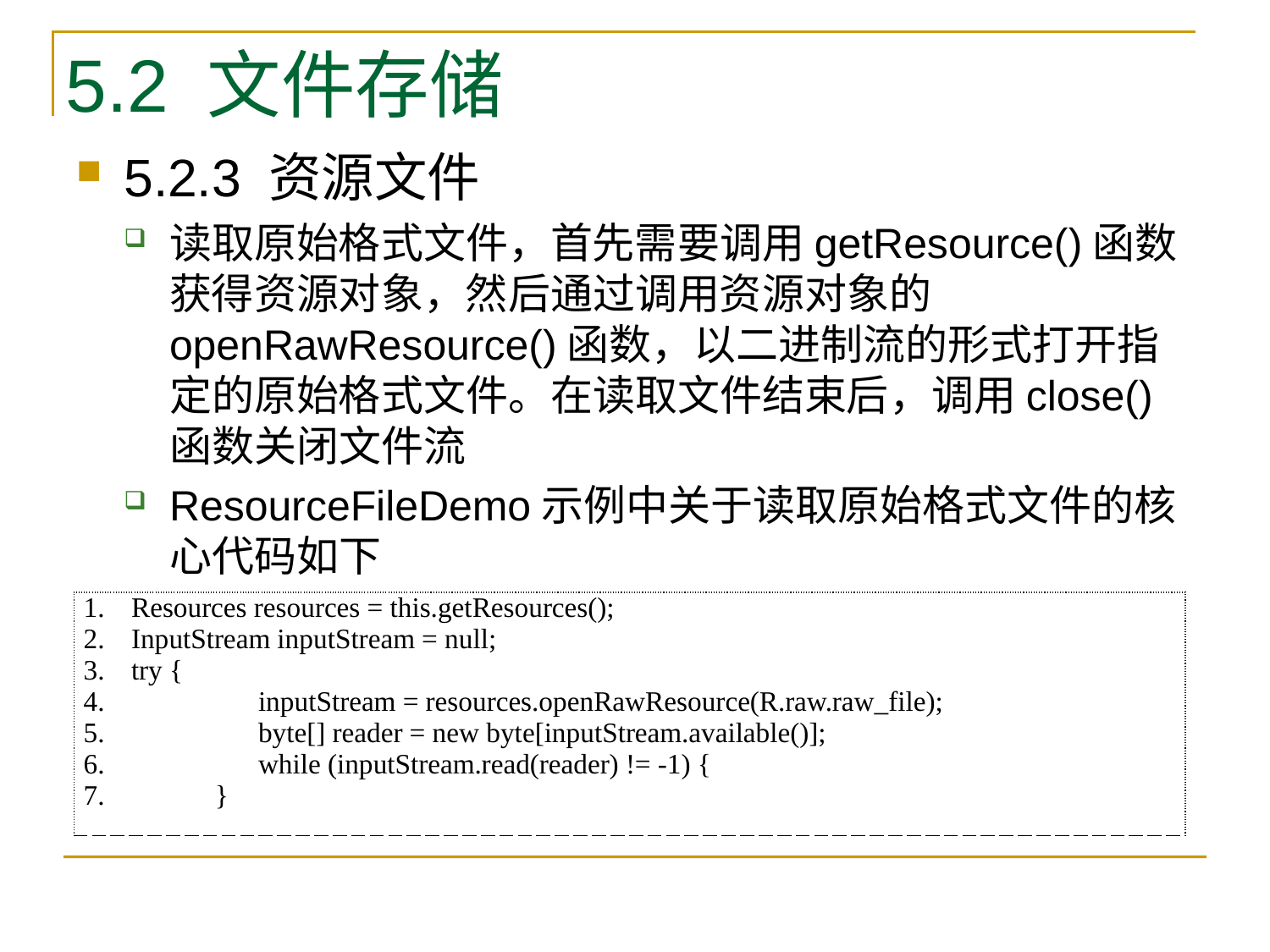

# 5.2 文件存储
5.2.3 资源文件
读取原始格式文件，首先需要调用getResource()函数获得资源对象，然后通过调用资源对象的openRawResource()函数，以二进制流的形式打开指定的原始格式文件。在读取文件结束后，调用close()函数关闭文件流
ResourceFileDemo示例中关于读取原始格式文件的核心代码如下

| Resources resources = this.getResources(); InputStream inputStream = null; try { inputStream = resources.openRawResource(R.raw.raw\_file); byte[] reader = new byte[inputStream.available()]; while (inputStream.read(reader) != -1) { } |
| --- |